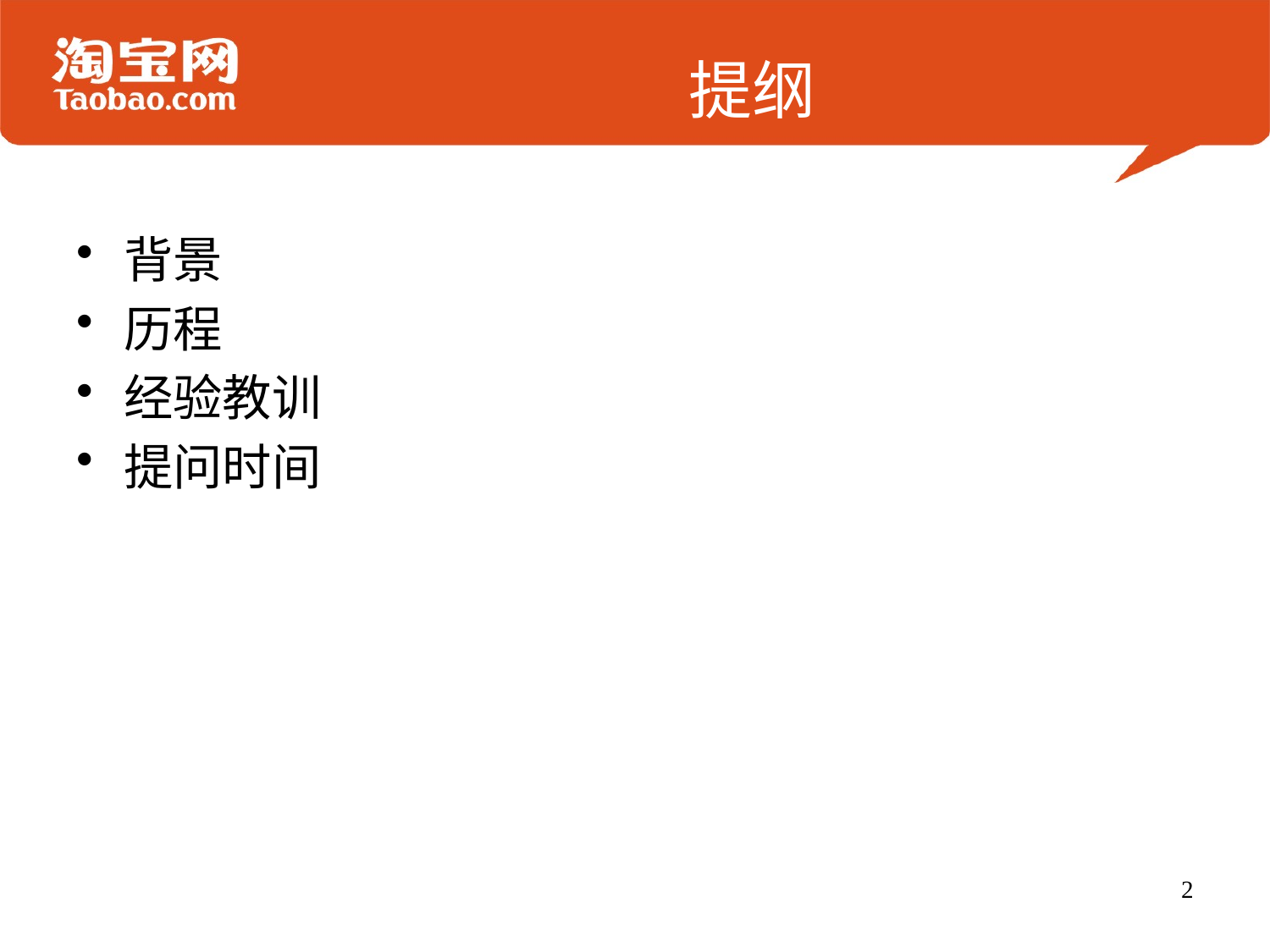

# 提纲
背景
历程
经验教训
提问时间
2